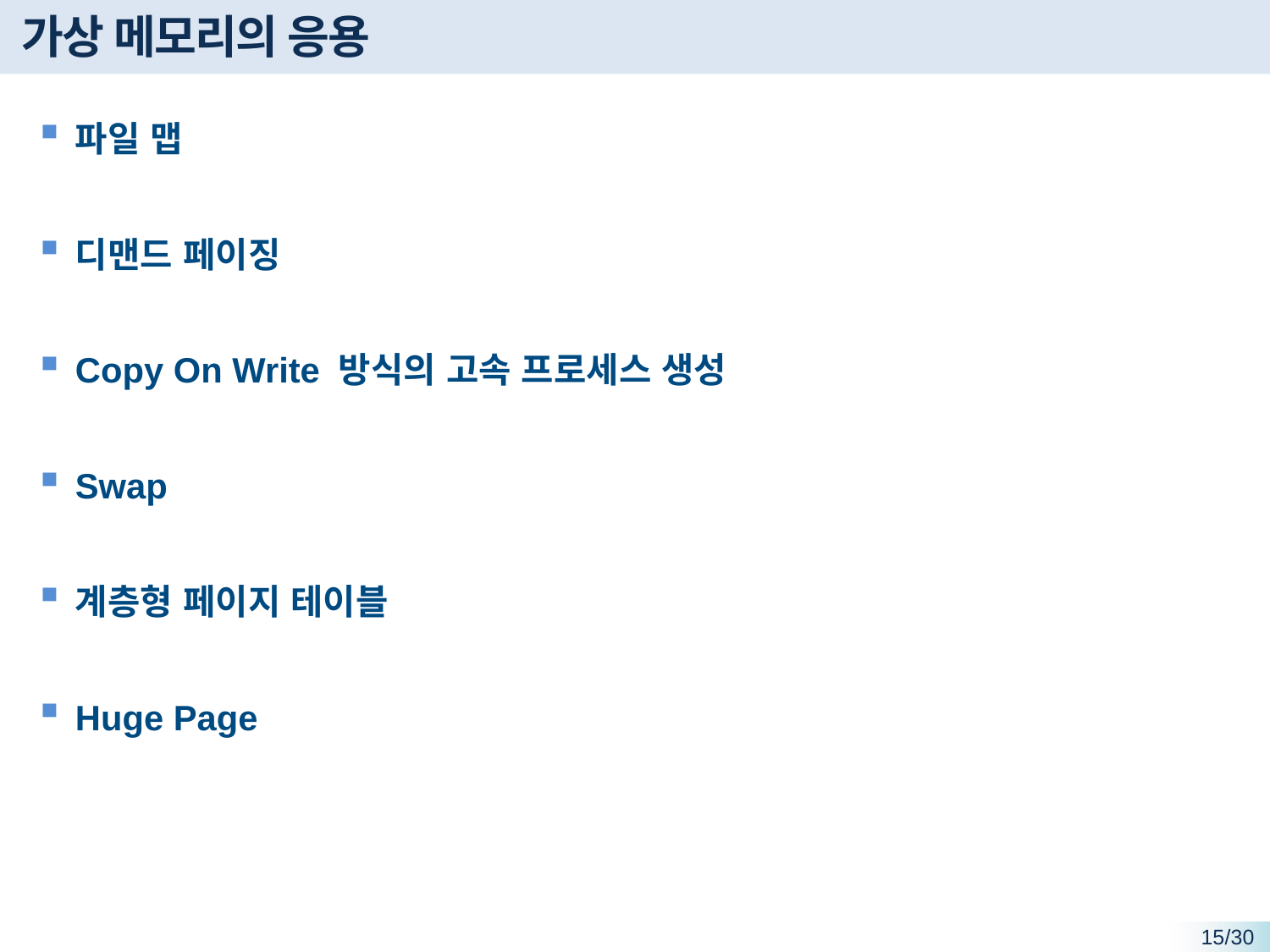

가상 메모리의 응용
파일 맵

디맨드 페이징

Copy On Write 방식의 고속 프로세스 생성

Swap

계층형 페이지 테이블

Huge Page